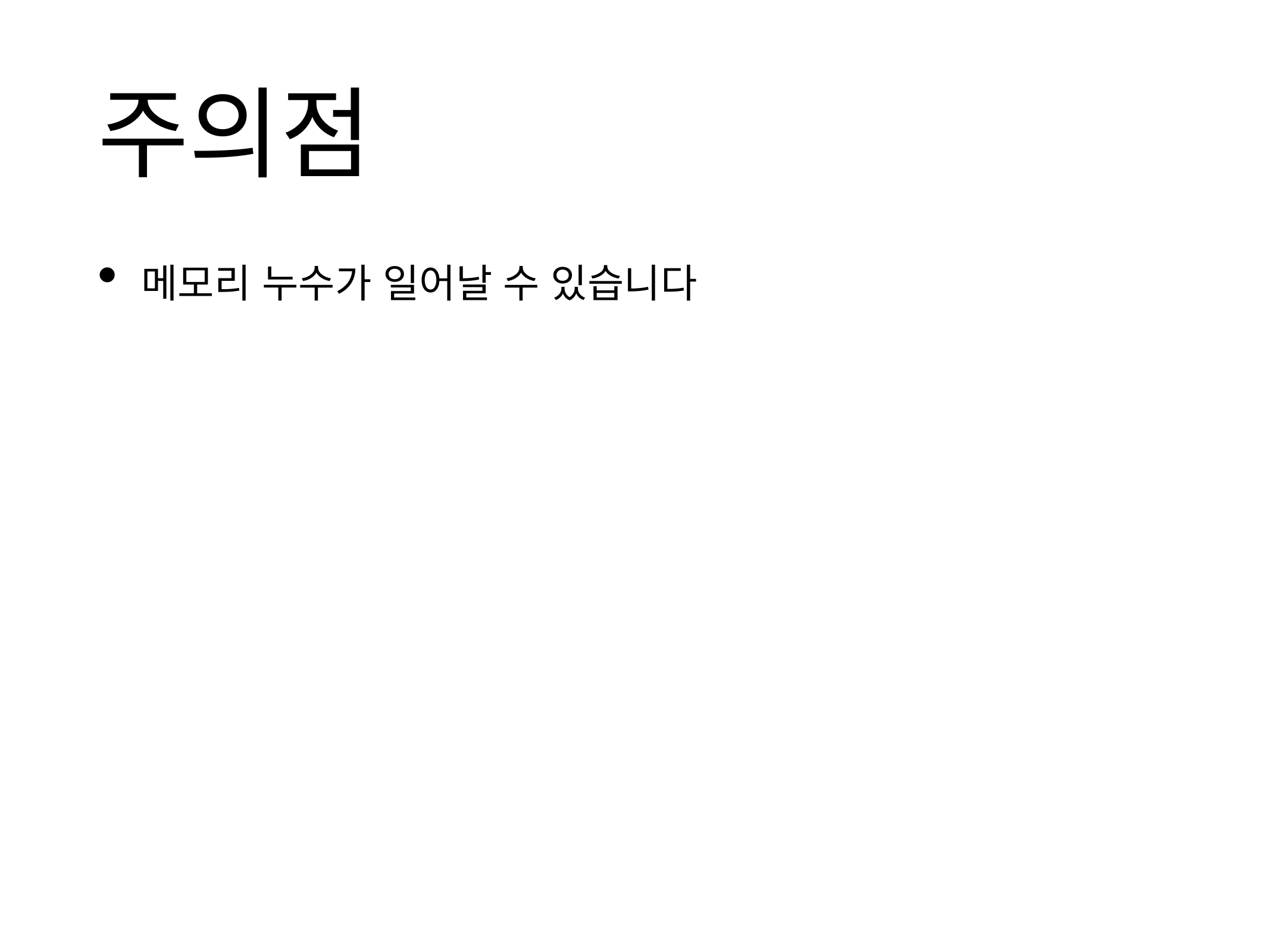

# 주의점
메모리 누수가 일어날 수 있습니다